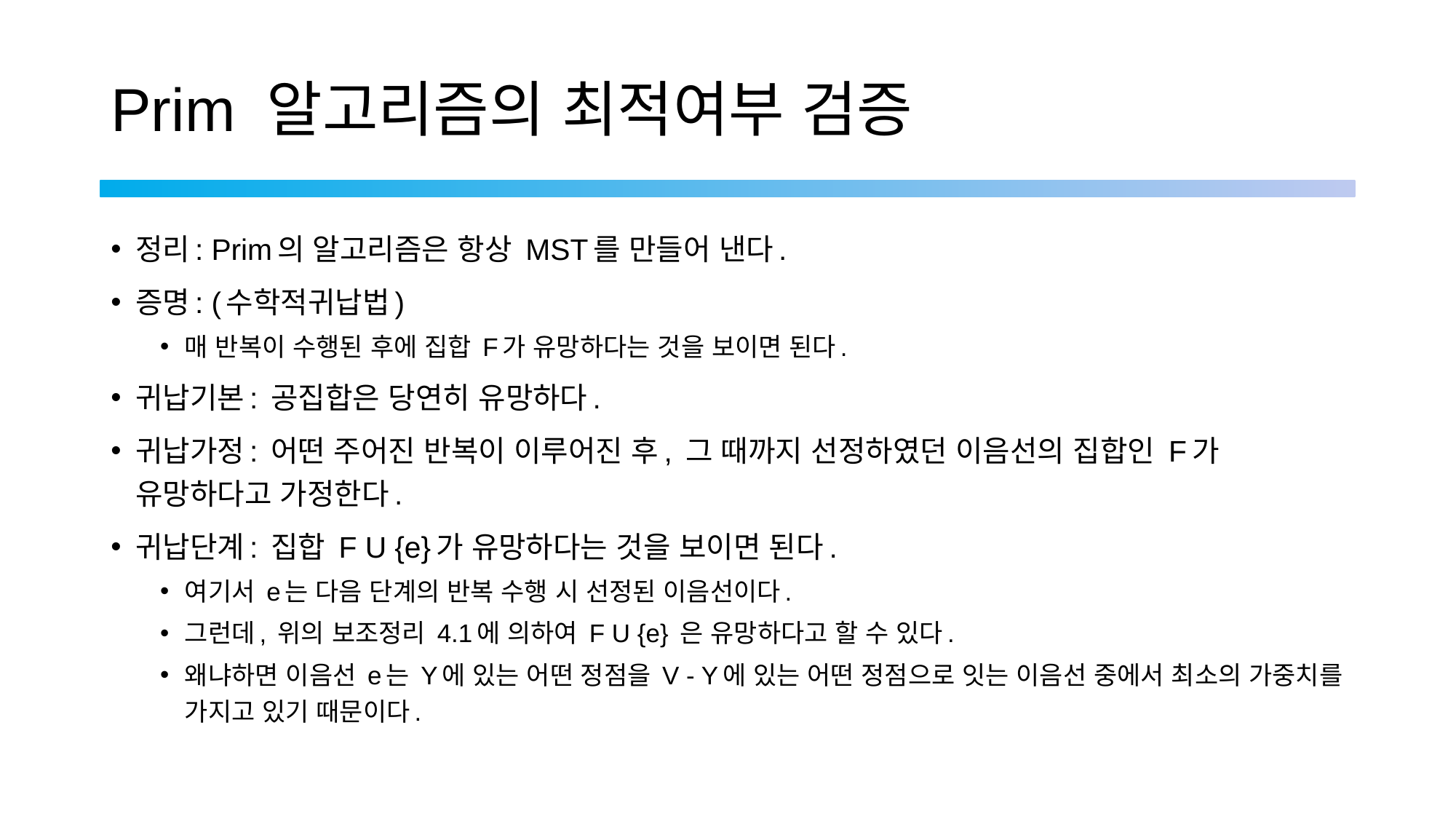

# Prim 알고리즘의 최적여부 검증
정리: Prim의 알고리즘은 항상 MST를 만들어 낸다.
증명: (수학적귀납법)
매 반복이 수행된 후에 집합 F가 유망하다는 것을 보이면 된다.
귀납기본: 공집합은 당연히 유망하다.
귀납가정: 어떤 주어진 반복이 이루어진 후, 그 때까지 선정하였던 이음선의 집합인 F가 유망하다고 가정한다.
귀납단계: 집합 F U {e}가 유망하다는 것을 보이면 된다.
여기서 e는 다음 단계의 반복 수행 시 선정된 이음선이다.
그런데, 위의 보조정리 4.1에 의하여 F U {e} 은 유망하다고 할 수 있다.
왜냐하면 이음선 e는 Y에 있는 어떤 정점을 V - Y에 있는 어떤 정점으로 잇는 이음선 중에서 최소의 가중치를 가지고 있기 때문이다.